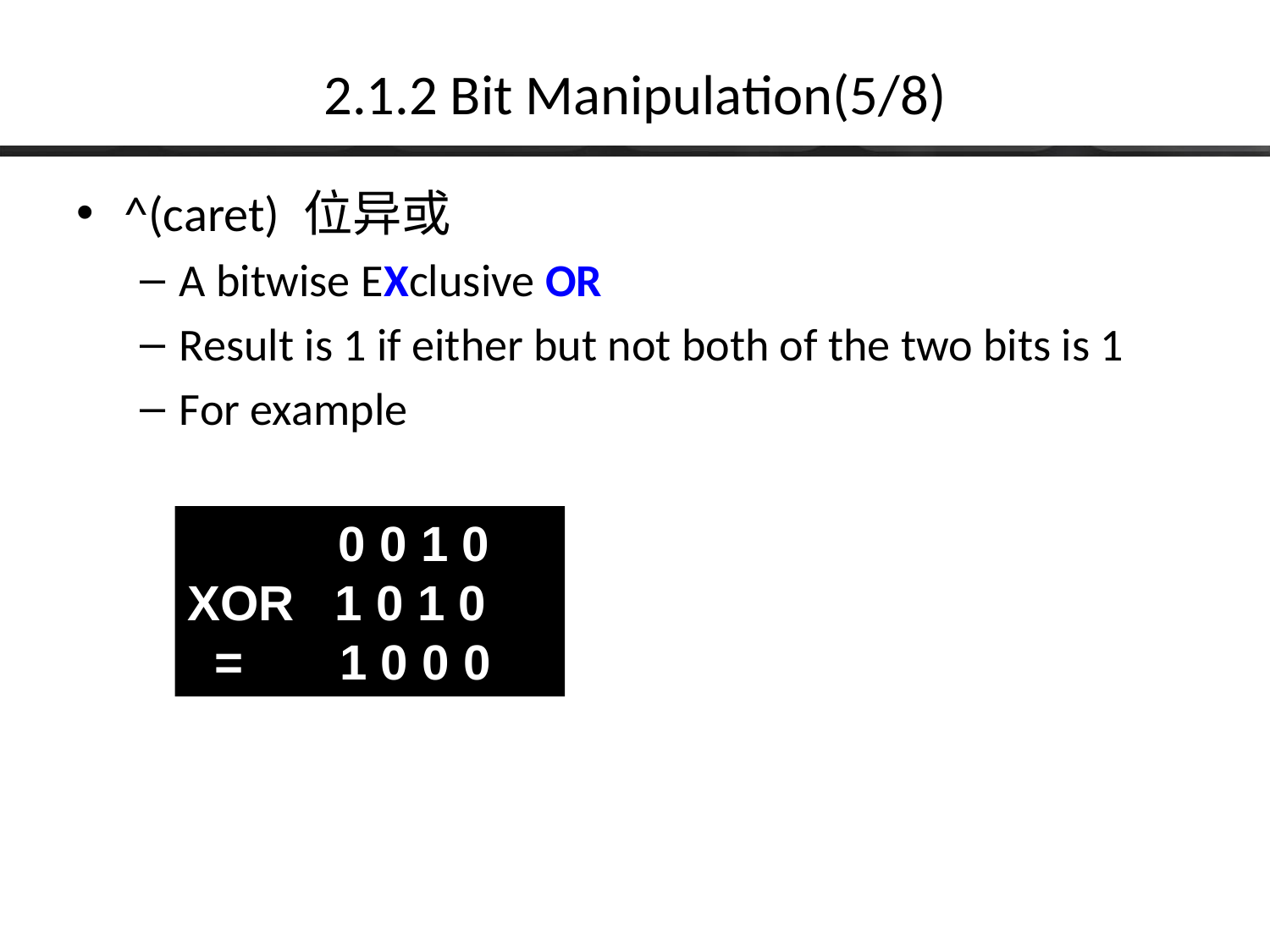

# 2.1.2 Bit Manipulation(5/8)
^(caret) 位异或
A bitwise EXclusive OR
Result is 1 if either but not both of the two bits is 1
For example

           0 0 1 0
XOR   1 0 1 0
  =       1 0 0 0
22